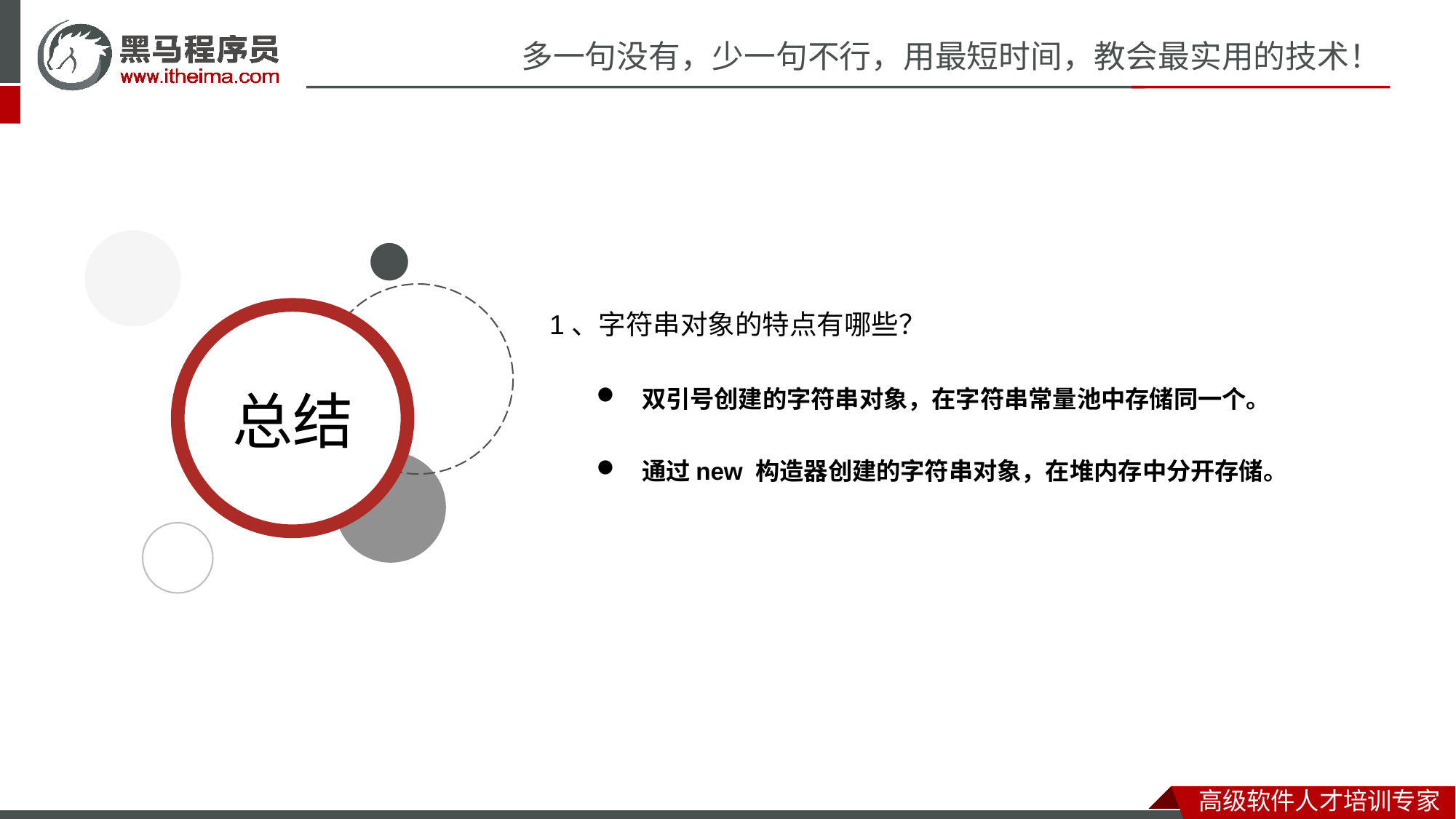

1、字符串对象的特点有哪些？
 双引号创建的字符串对象，在字符串常量池中存储同一个。
 通过new 构造器创建的字符串对象，在堆内存中分开存储。